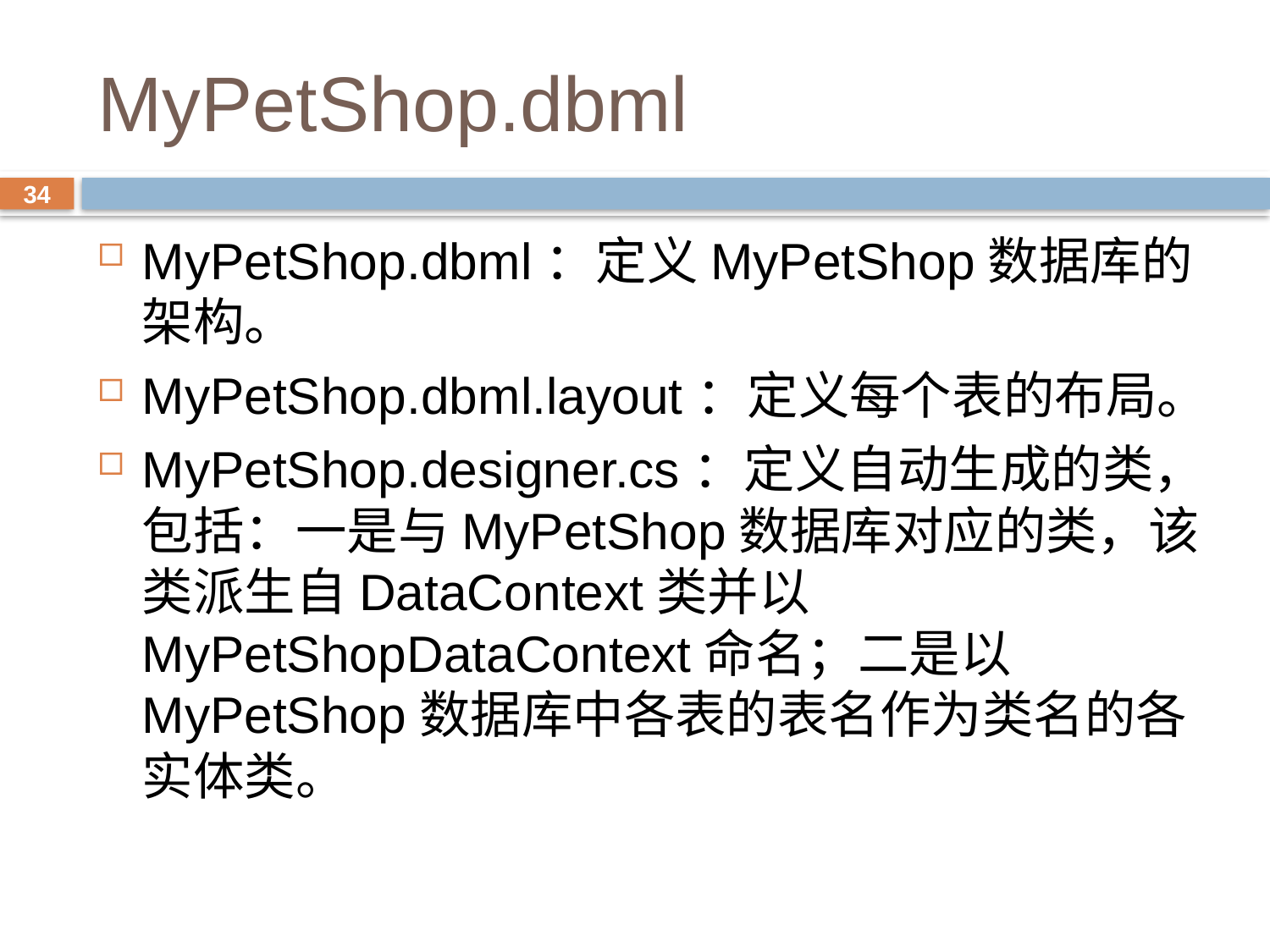

# MyPetShop.dbml
34
MyPetShop.dbml：定义MyPetShop数据库的架构。
MyPetShop.dbml.layout：定义每个表的布局。
MyPetShop.designer.cs：定义自动生成的类，包括：一是与MyPetShop数据库对应的类，该类派生自DataContext类并以MyPetShopDataContext命名；二是以MyPetShop数据库中各表的表名作为类名的各实体类。